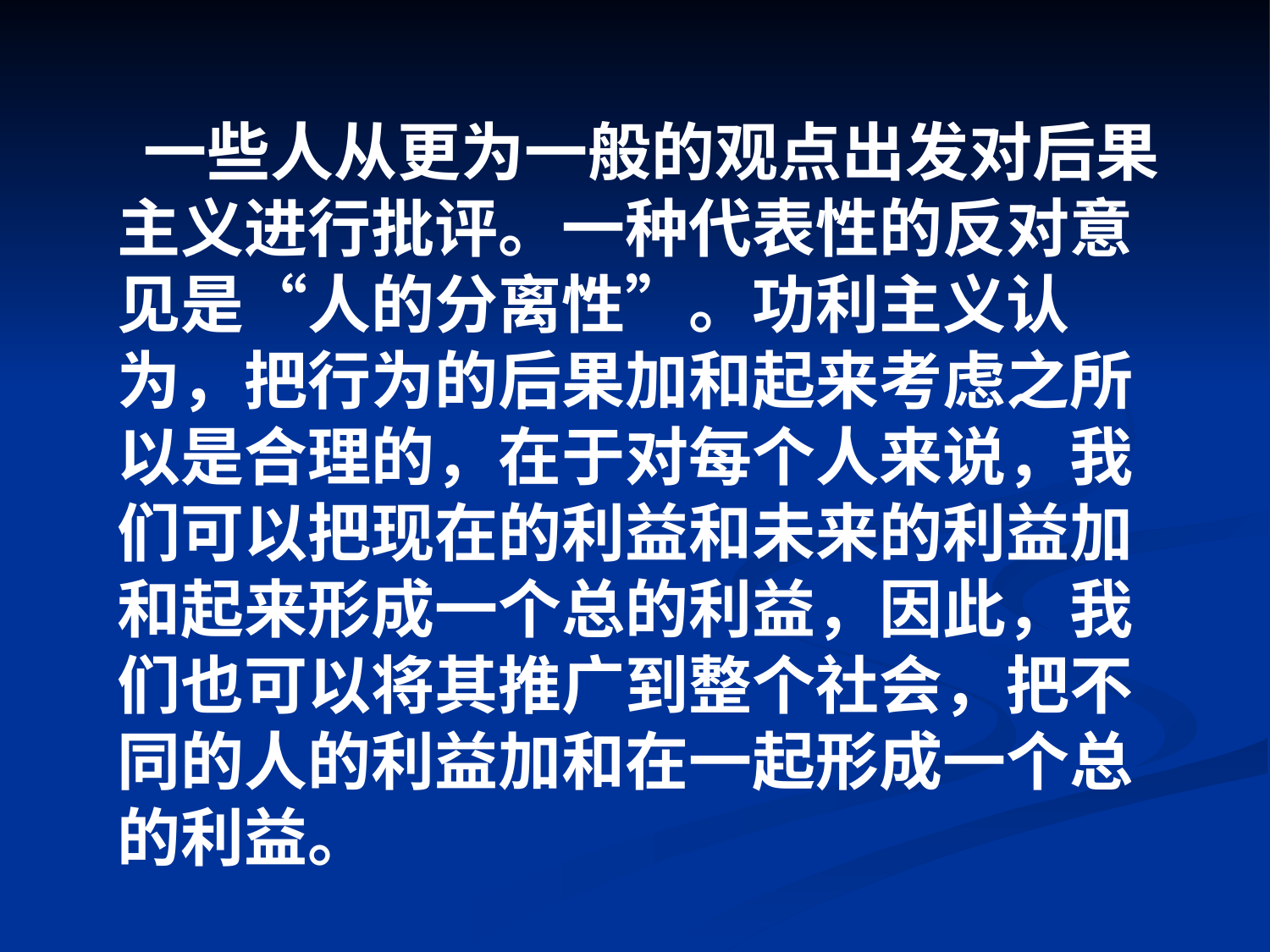

一些人从更为一般的观点出发对后果主义进行批评。一种代表性的反对意见是“人的分离性”。功利主义认为，把行为的后果加和起来考虑之所以是合理的，在于对每个人来说，我们可以把现在的利益和未来的利益加和起来形成一个总的利益，因此，我们也可以将其推广到整个社会，把不同的人的利益加和在一起形成一个总的利益。